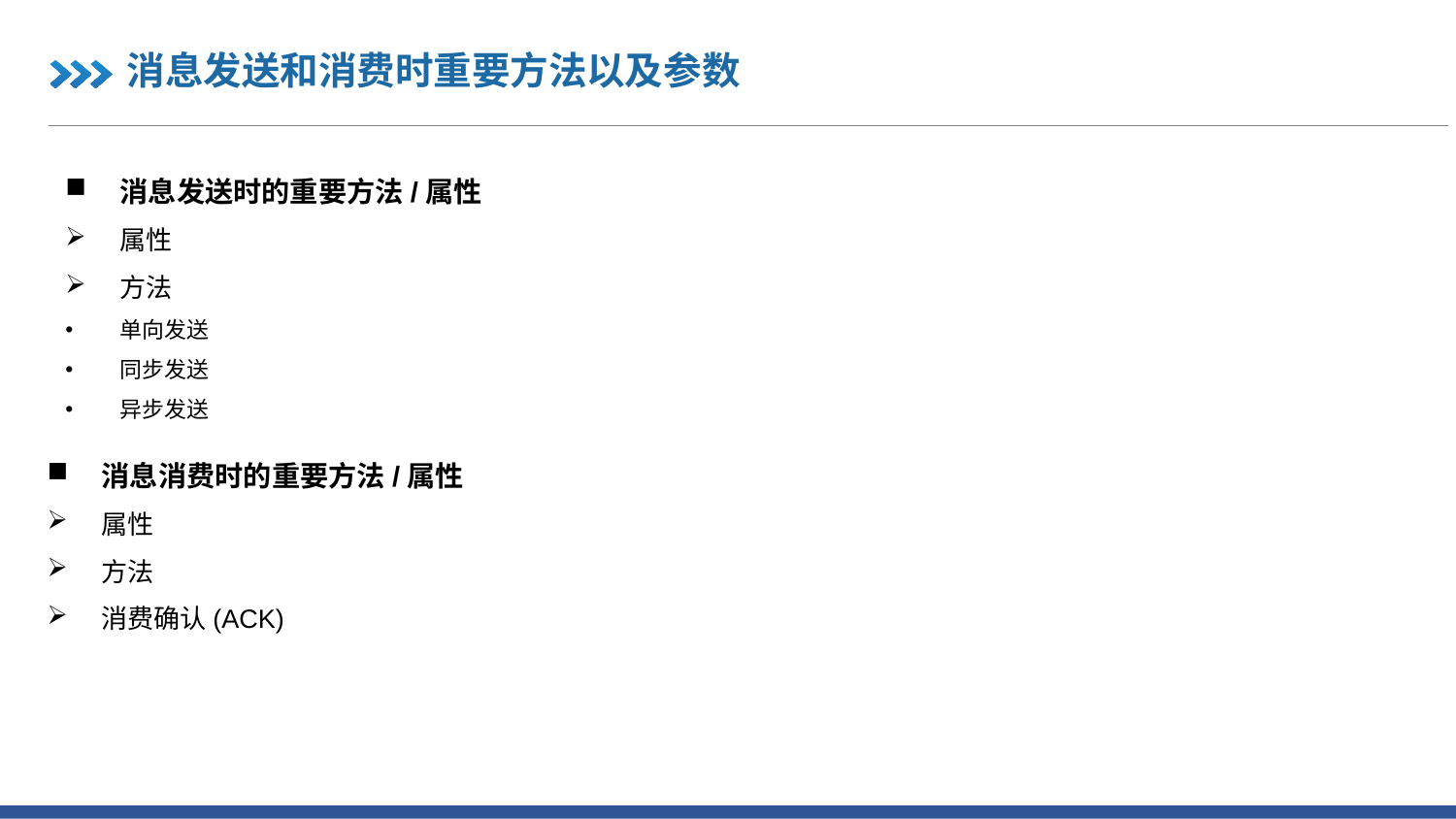

消息发送和消费时重要方法以及参数
消息发送时的重要方法/属性
属性
方法
单向发送
同步发送
异步发送

消息消费时的重要方法/属性
属性
方法
消费确认(ACK)